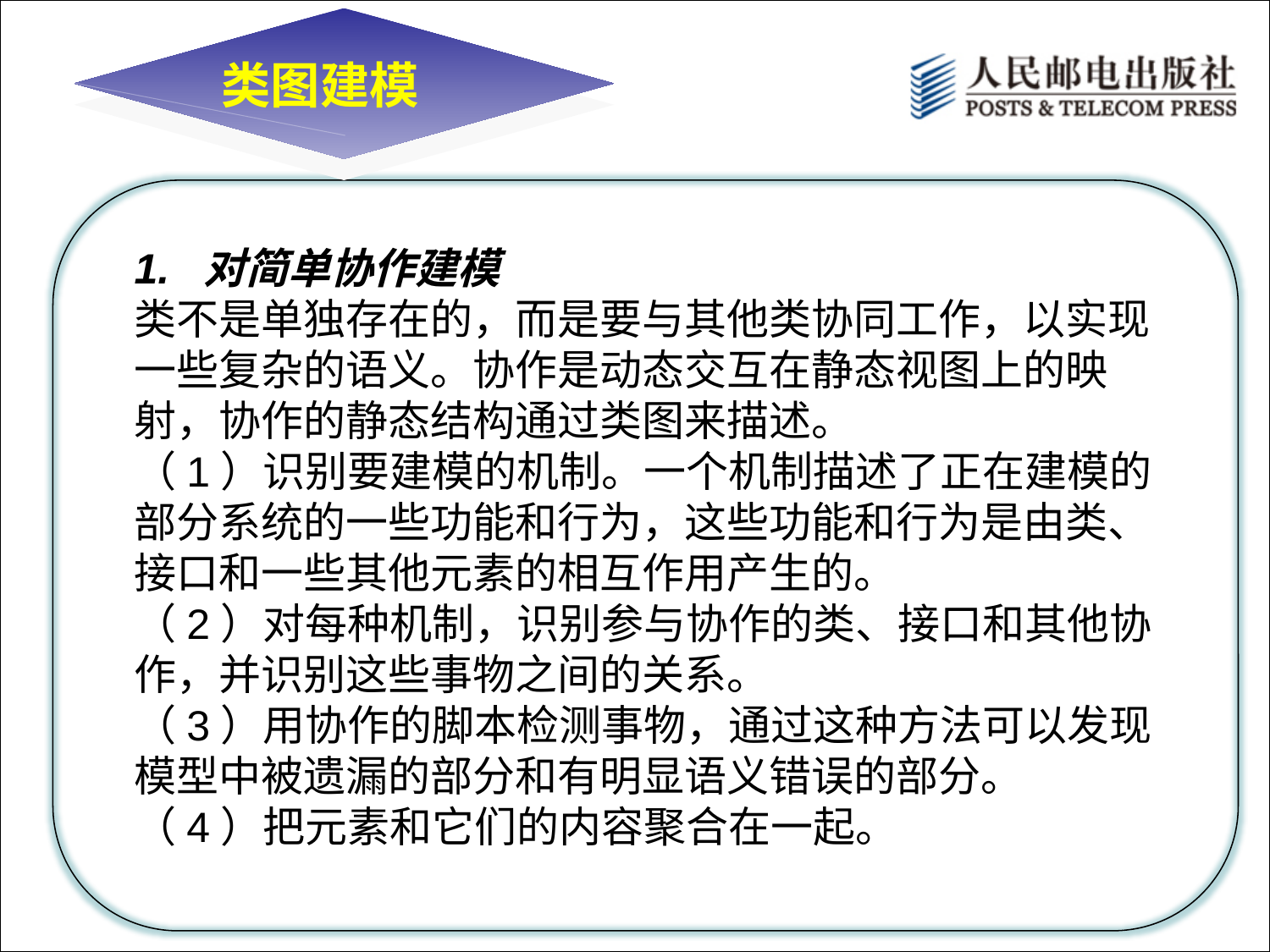

类图建模

1.  对简单协作建模
类不是单独存在的，而是要与其他类协同工作，以实现一些复杂的语义。协作是动态交互在静态视图上的映射，协作的静态结构通过类图来描述。
（1）识别要建模的机制。一个机制描述了正在建模的部分系统的一些功能和行为，这些功能和行为是由类、接口和一些其他元素的相互作用产生的。
（2）对每种机制，识别参与协作的类、接口和其他协作，并识别这些事物之间的关系。
（3）用协作的脚本检测事物，通过这种方法可以发现模型中被遗漏的部分和有明显语义错误的部分。
（4）把元素和它们的内容聚合在一起。